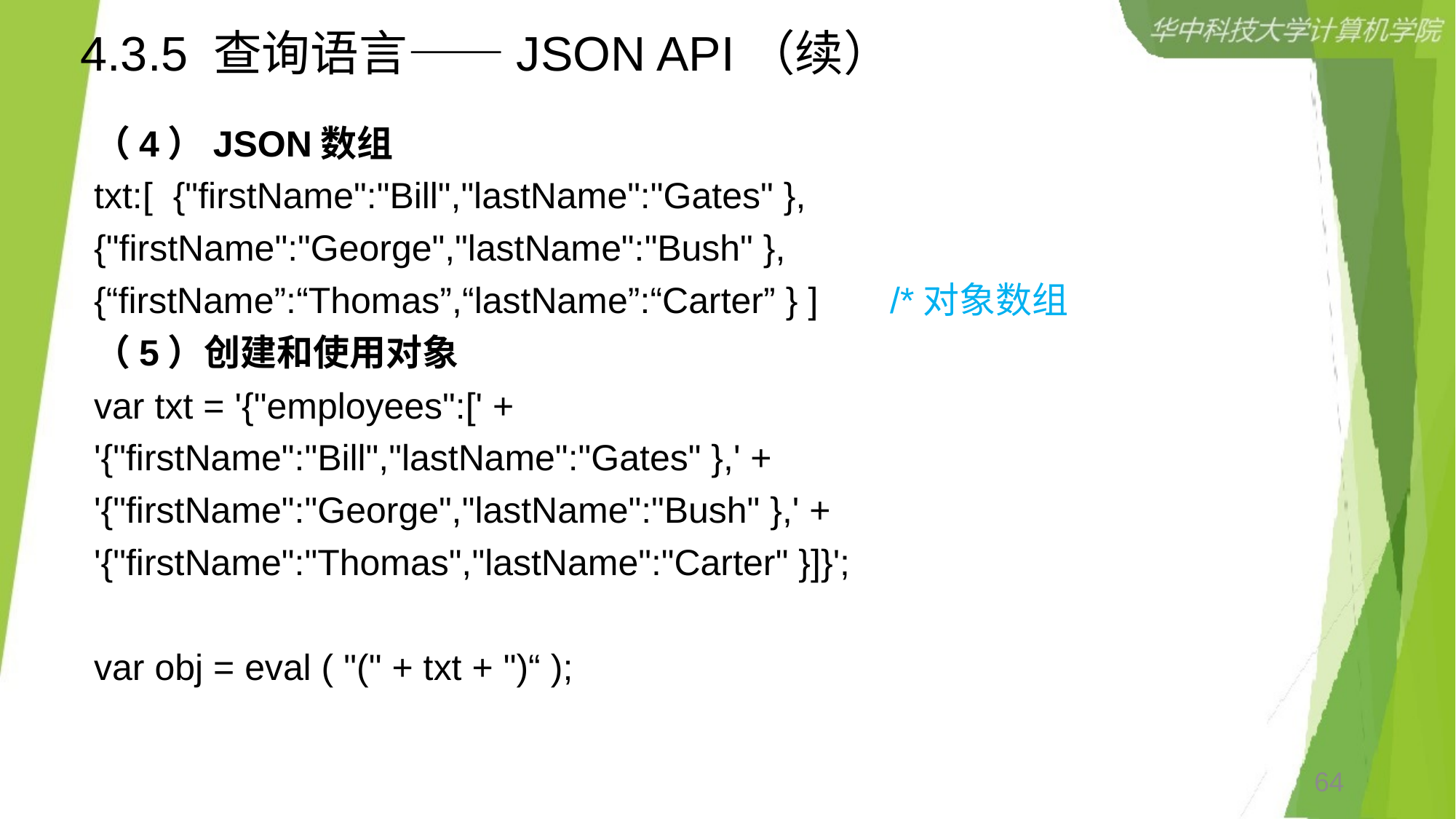

# 4.3.5 查询语言——JSON API（续）
（4）JSON数组
txt:[  {"firstName":"Bill","lastName":"Gates" },
{"firstName":"George","lastName":"Bush" },
{“firstName”:“Thomas”,“lastName”:“Carter” } ]       /*对象数组
（5）创建和使用对象
var txt = '{"employees":[' +
'{"firstName":"Bill","lastName":"Gates" },' +
'{"firstName":"George","lastName":"Bush" },' +
'{"firstName":"Thomas","lastName":"Carter" }]}';

var obj = eval ( "(" + txt + ")“ );
64